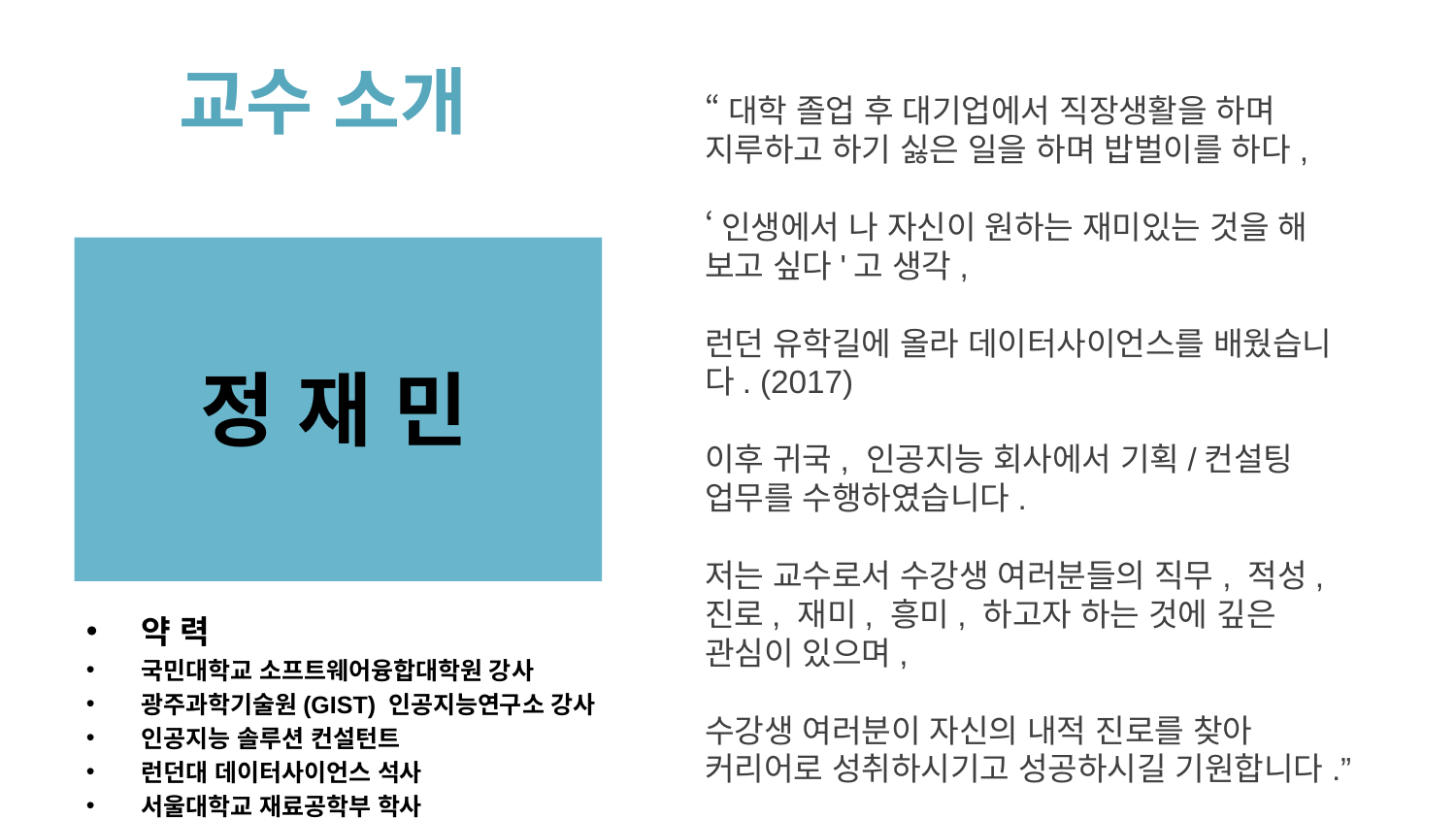

교수 소개
“대학 졸업 후 대기업에서 직장생활을 하며 지루하고 하기 싫은 일을 하며 밥벌이를 하다,

‘인생에서 나 자신이 원하는 재미있는 것을 해 보고 싶다'고 생각,

런던 유학길에 올라 데이터사이언스를 배웠습니다. (2017)

이후 귀국, 인공지능 회사에서 기획/컨설팅 업무를 수행하였습니다.

저는 교수로서 수강생 여러분들의 직무, 적성, 진로, 재미, 흥미, 하고자 하는 것에 깊은 관심이 있으며,

수강생 여러분이 자신의 내적 진로를 찾아 커리어로 성취하시기고 성공하시길 기원합니다.”

정 재 민

약 력
국민대학교 소프트웨어융합대학원 강사
광주과학기술원(GIST) 인공지능연구소 강사
인공지능 솔루션 컨설턴트
런던대 데이터사이언스 석사
서울대학교 재료공학부 학사

19